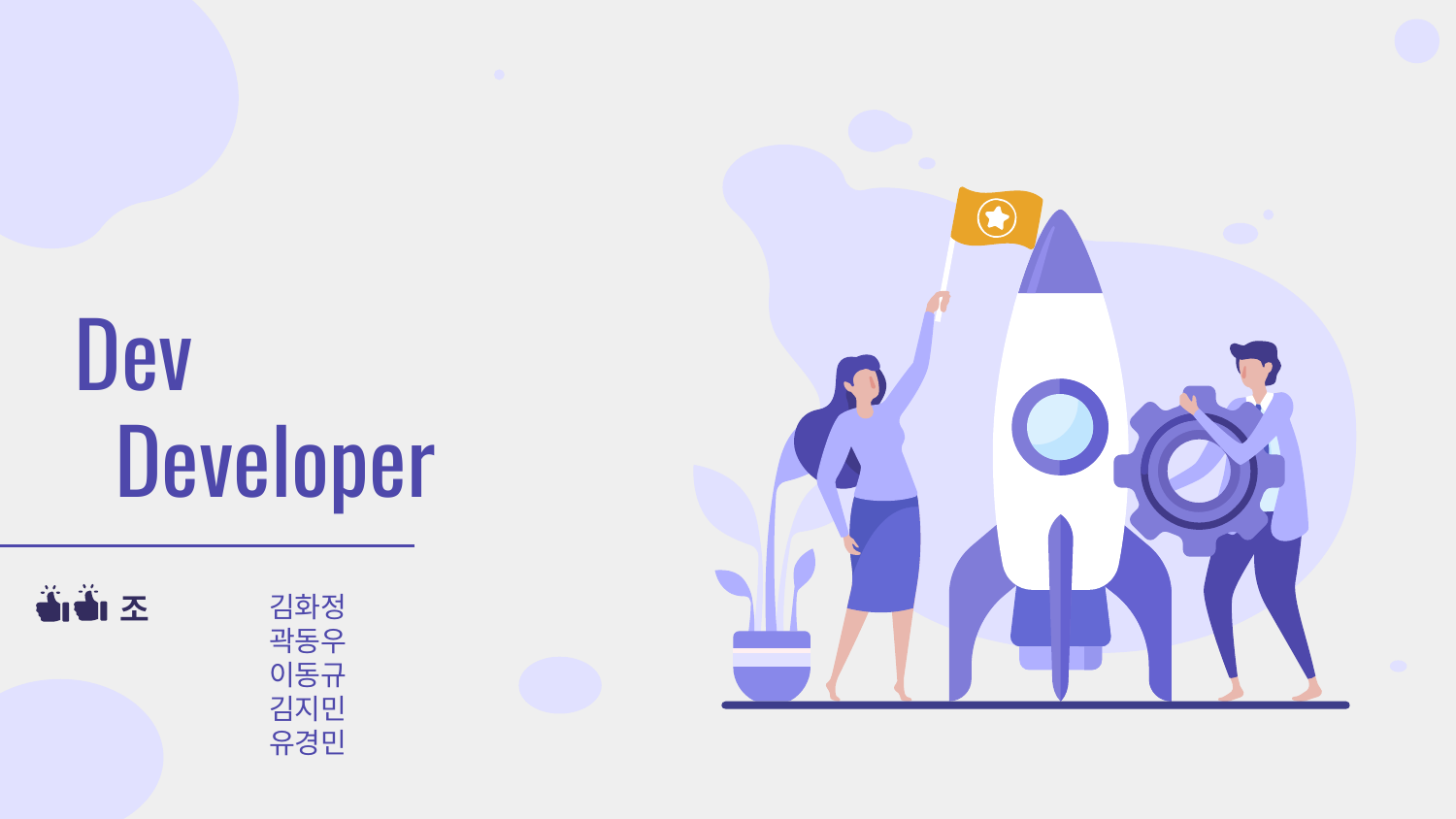

# Dev Developer
조
	김화정
	곽동우
	이동규
	김지민
	유경민